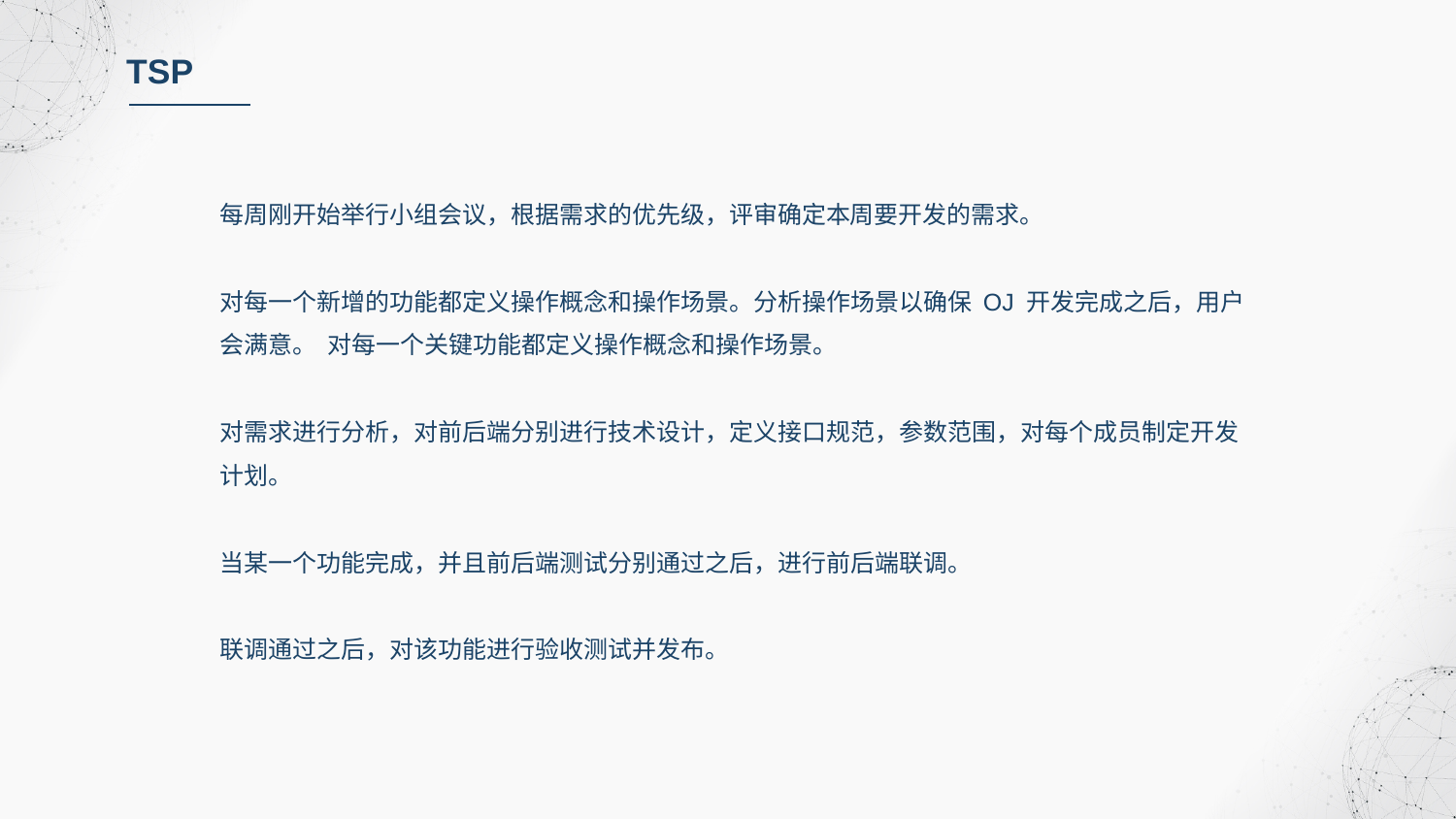

TSP

每周刚开始举行小组会议，根据需求的优先级，评审确定本周要开发的需求。

对每一个新增的功能都定义操作概念和操作场景。分析操作场景以确保 OJ 开发完成之后，用户会满意。  对每一个关键功能都定义操作概念和操作场景。

对需求进行分析，对前后端分别进行技术设计，定义接口规范，参数范围，对每个成员制定开发计划。

当某一个功能完成，并且前后端测试分别通过之后，进行前后端联调。

联调通过之后，对该功能进行验收测试并发布。